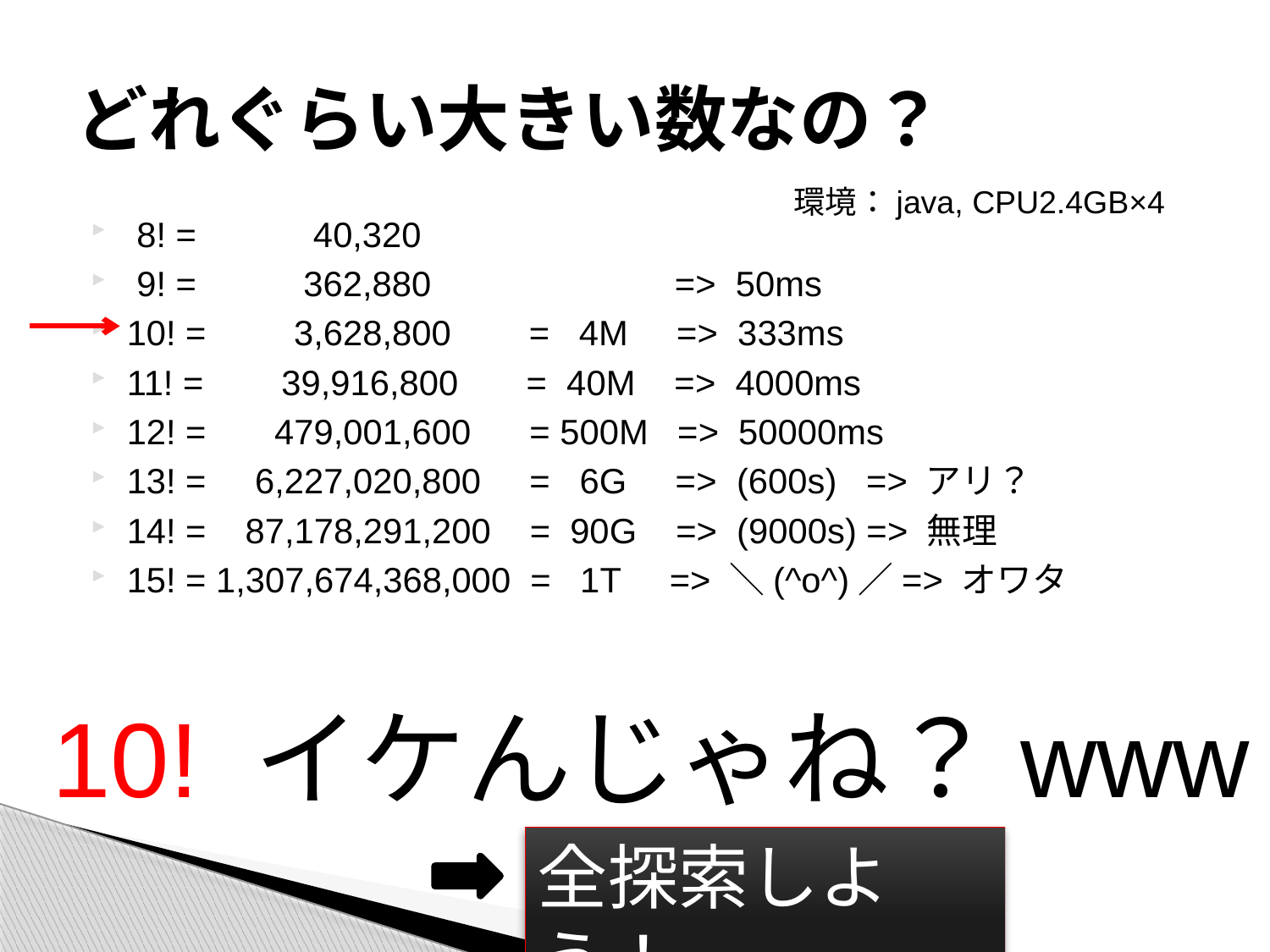

# どれぐらい大きい数なの？
環境：java, CPU2.4GB×4
 8! =            40,320
 9! =           362,880                         =>  50ms
10! =         3,628,800        =   4M     =>  333ms
11! =        39,916,800       =  40M    =>  4000ms
12! =       479,001,600      = 500M   =>  50000ms
13! =     6,227,020,800     =   6G     =>  (600s)   => アリ？
14! =    87,178,291,200    =  90G    =>  (9000s) => 無理
15! = 1,307,674,368,000  =   1T     => ＼(^o^)／=> オワタ
10! イケんじゃね？www
全探索しよう！